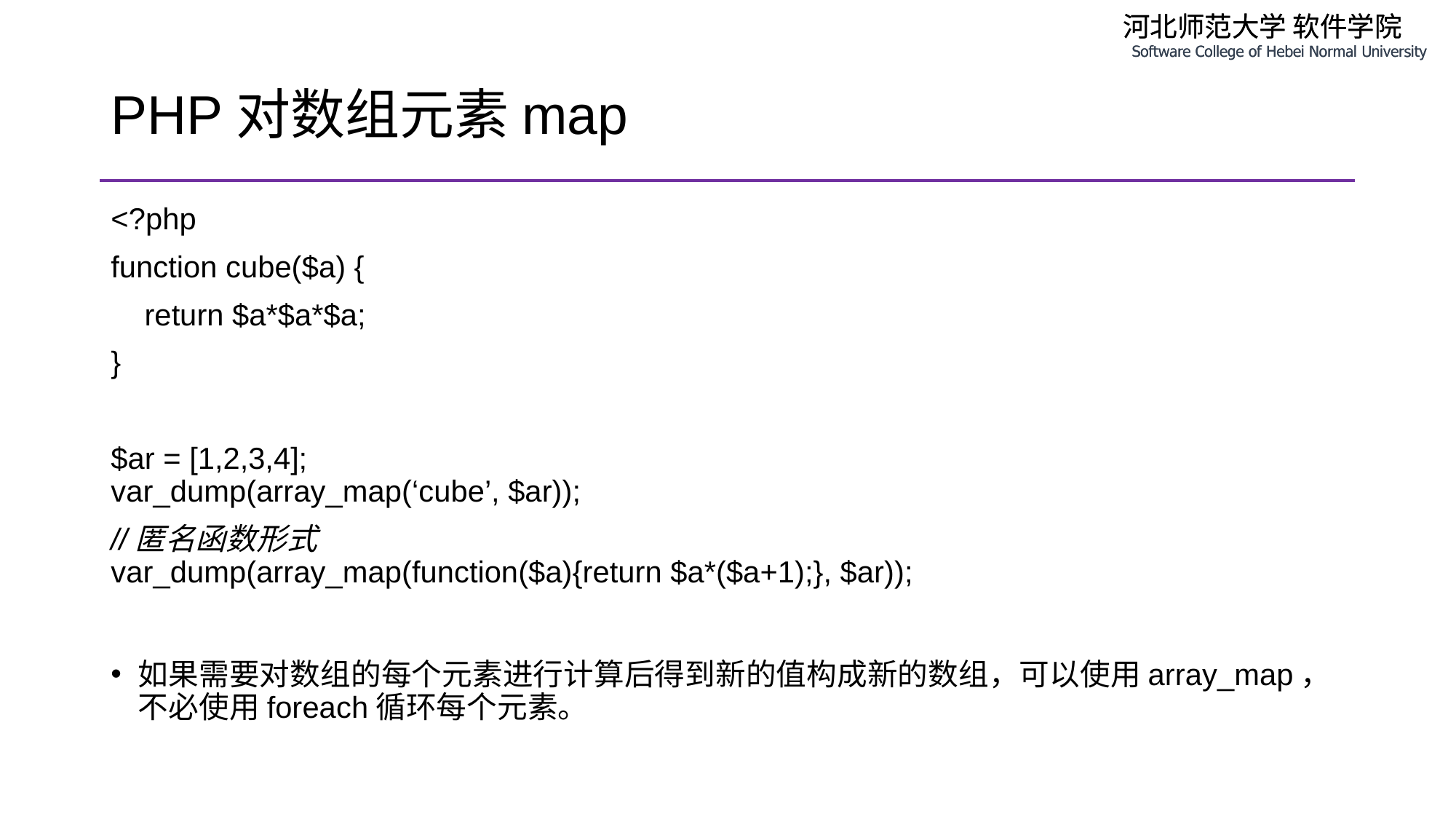

# PHP对数组元素map
<?php
function cube($a) {
    return $a*$a*$a;
}

$ar = [1,2,3,4];
var_dump(array_map(‘cube’, $ar));
//匿名函数形式
var_dump(array_map(function($a){return $a*($a+1);}, $ar));

如果需要对数组的每个元素进行计算后得到新的值构成新的数组，可以使用array_map，不必使用foreach循环每个元素。